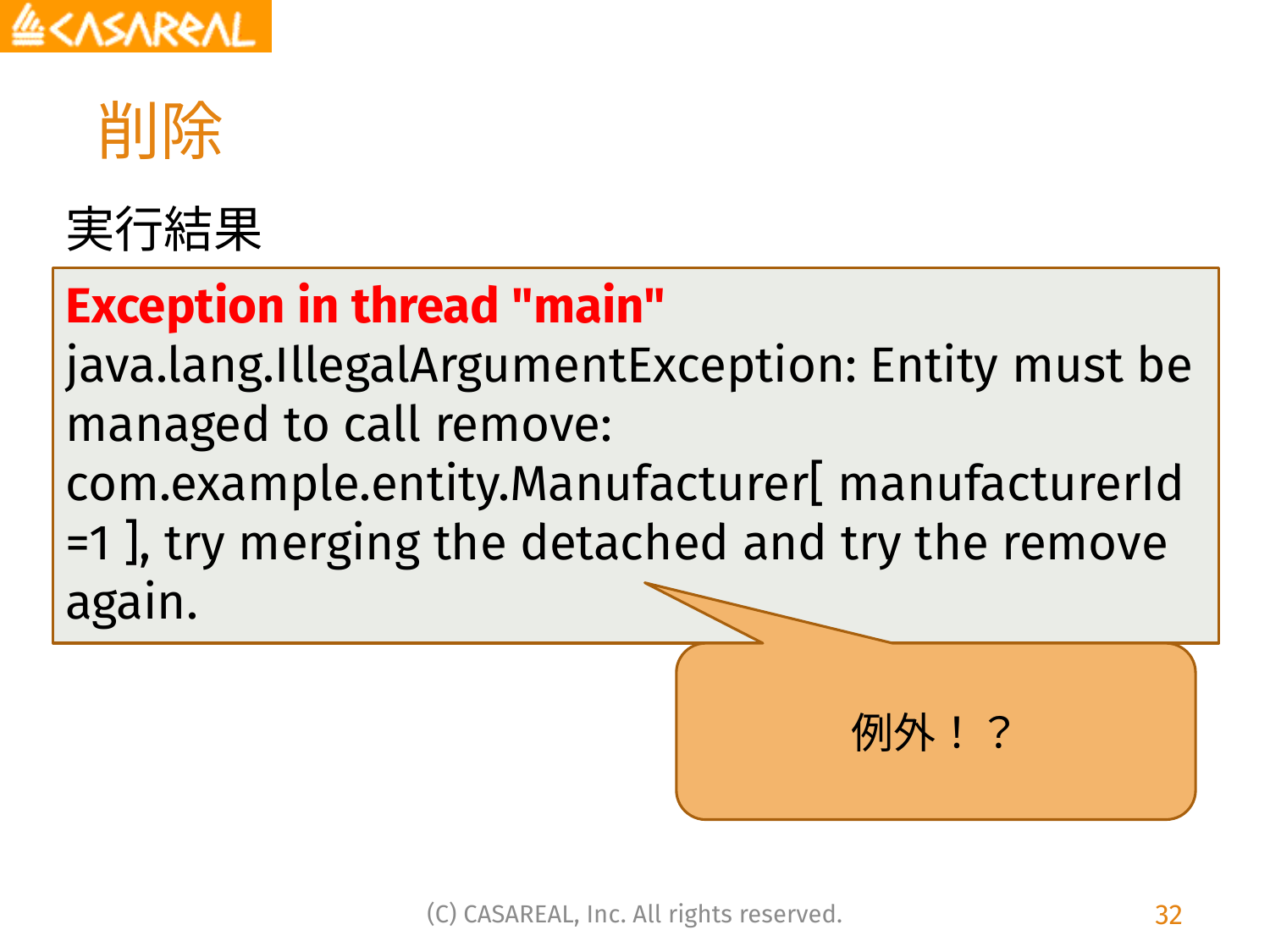

# 削除
実行結果
Exception in thread "main" java.lang.IllegalArgumentException: Entity must be managed to call remove: com.example.entity.Manufacturer[ manufacturerId=1 ], try merging the detached and try the remove again.
例外！？
(C) CASAREAL, Inc. All rights reserved.
32